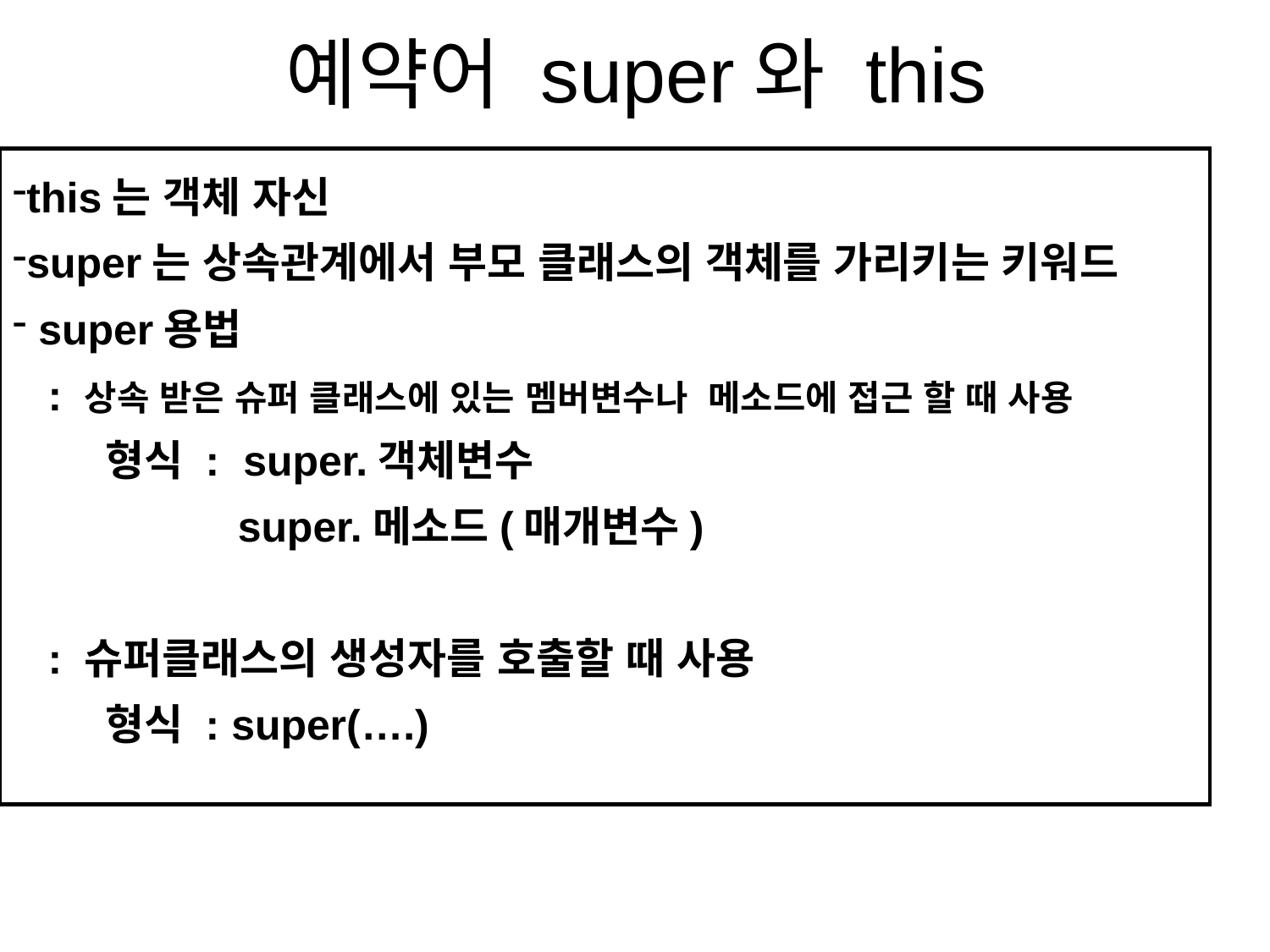

# 예약어 super와 this
this는 객체 자신
super는 상속관계에서 부모 클래스의 객체를 가리키는 키워드
 super용법
   : 상속 받은 슈퍼 클래스에 있는 멤버변수나  메소드에 접근 할 때 사용
       형식 :  super.객체변수
                   super.메소드(매개변수)

   : 슈퍼클래스의 생성자를 호출할 때 사용
       형식 : super(….)